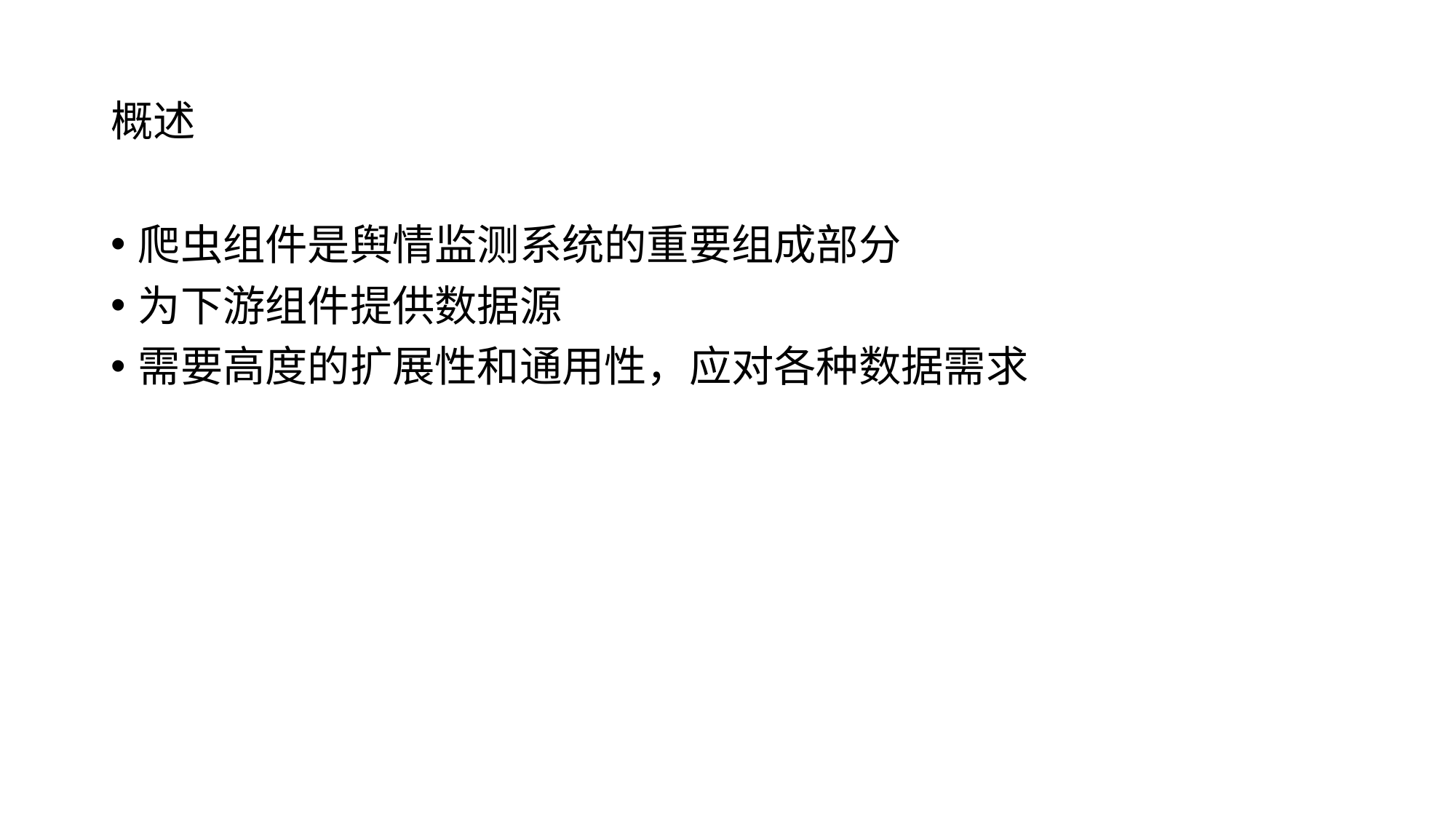

# 概述
爬虫组件是舆情监测系统的重要组成部分
为下游组件提供数据源
需要高度的扩展性和通用性，应对各种数据需求